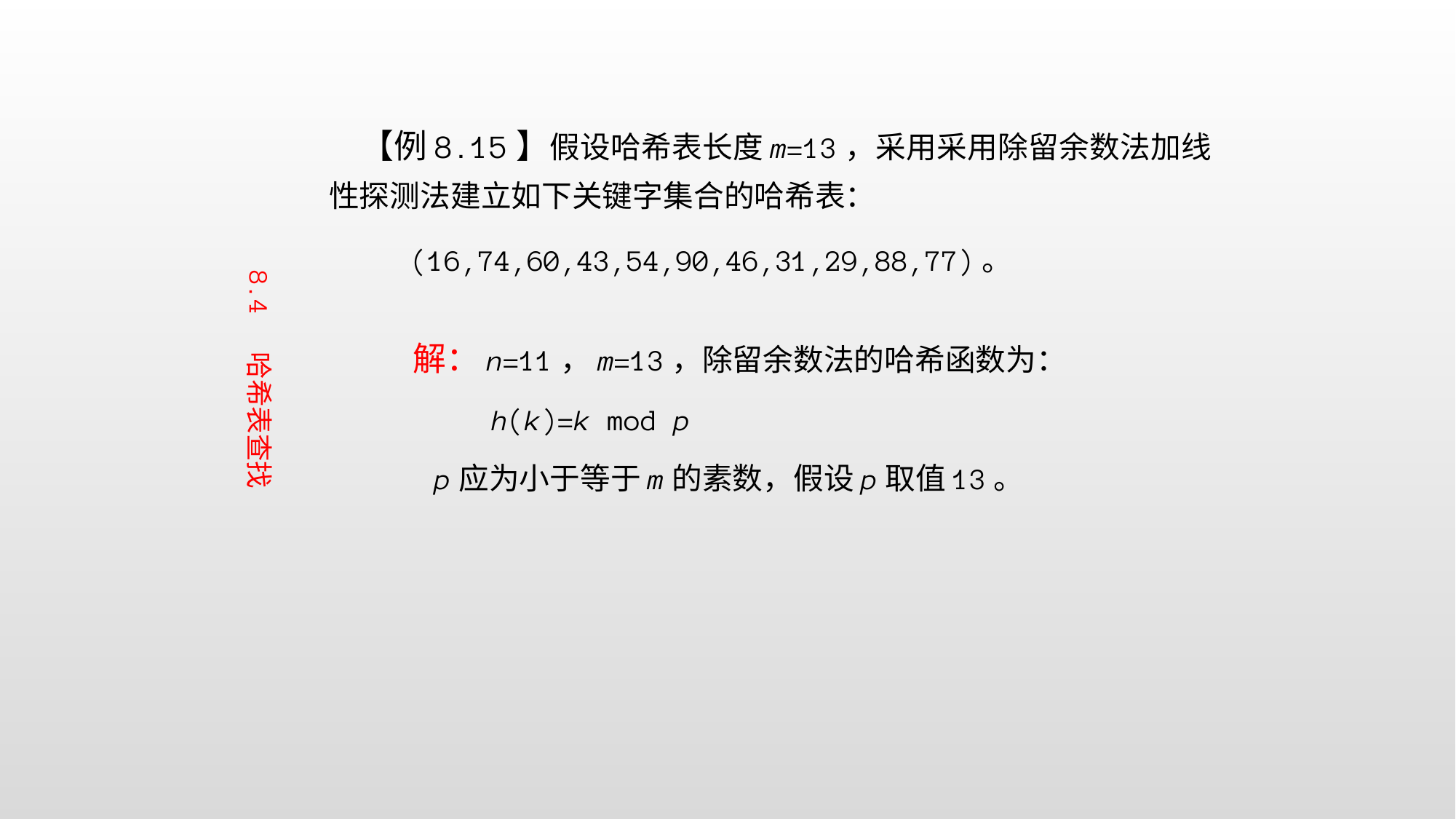

【例8.15】假设哈希表长度m=13，采用采用除留余数法加线性探测法建立如下关键字集合的哈希表：
     (16,74,60,43,54,90,46,31,29,88,77)。
8.4  哈希表查找
 解：n=11，m=13，除留余数法的哈希函数为：
　　    h(k)=k mod p
　p应为小于等于m的素数，假设p取值13。